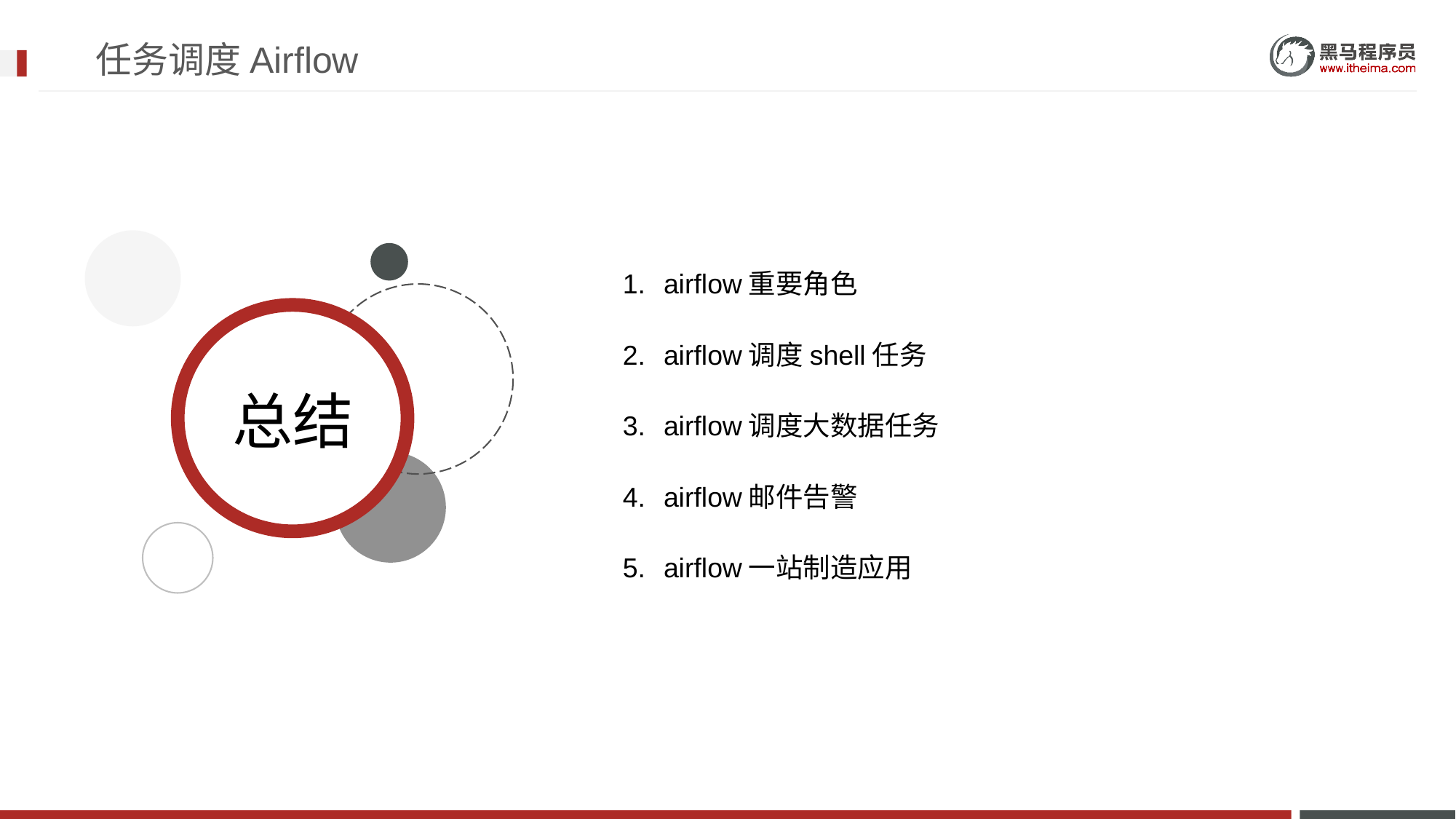

# 任务调度Airflow
airflow重要角色
airflow调度shell任务
airflow调度大数据任务
airflow邮件告警
airflow一站制造应用